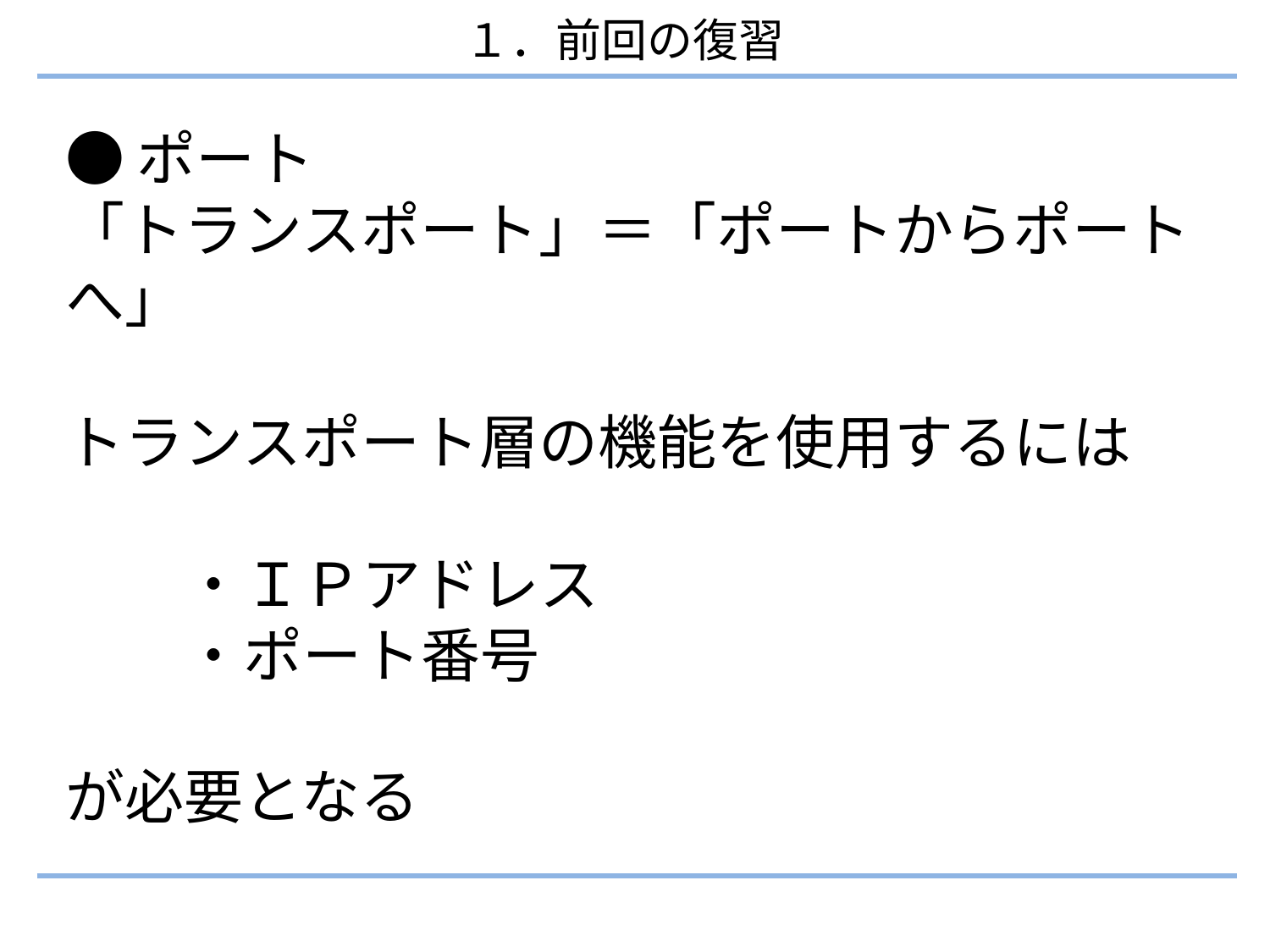

１．前回の復習
# ●ポート 「トランスポート」＝「ポートからポートへ」 トランスポート層の機能を使用するには 　　・ＩＰアドレス 　　・ポート番号 が必要となる